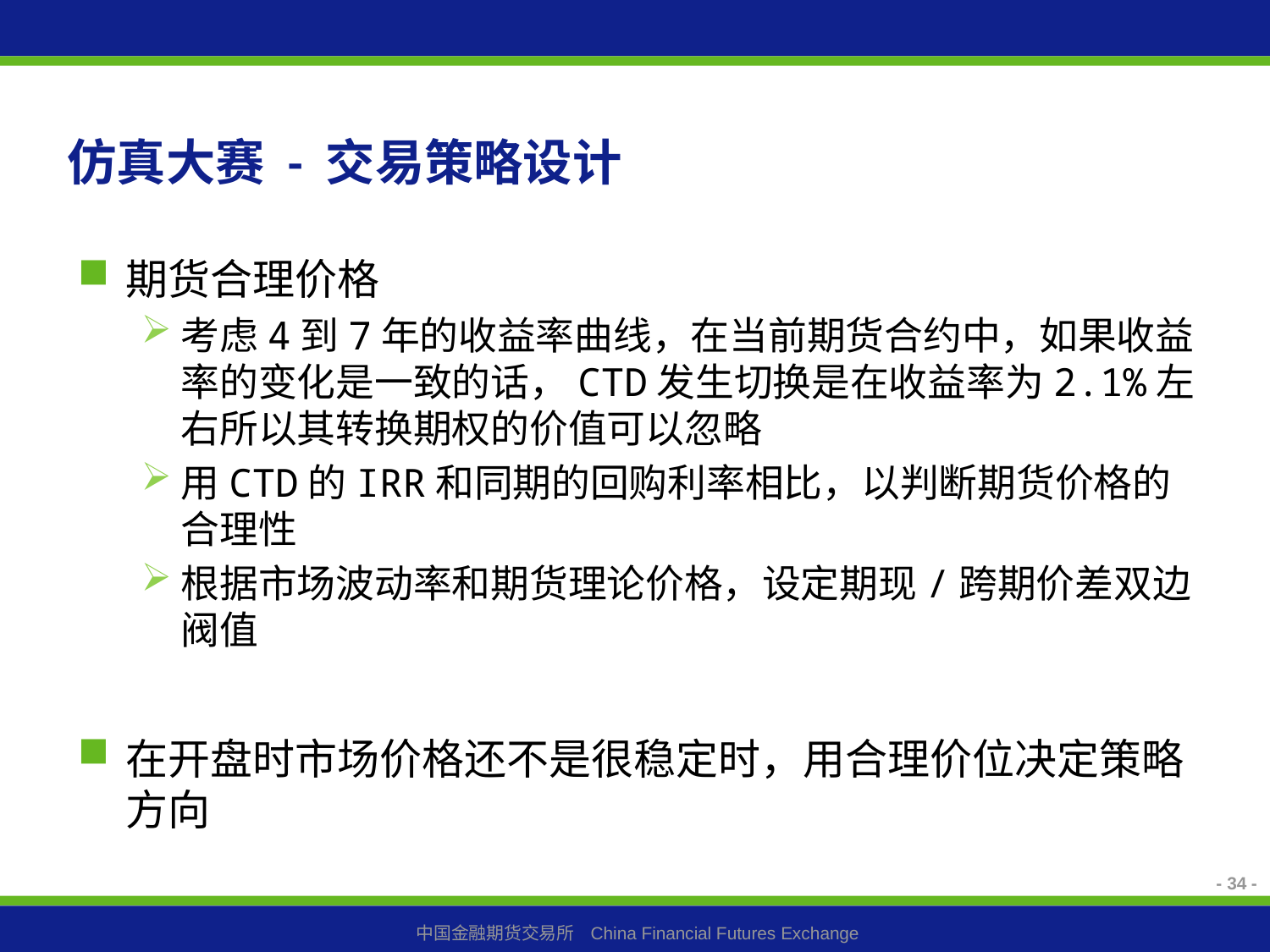

# 仿真大赛 - 交易策略设计
期货合理价格
考虑4到7年的收益率曲线，在当前期货合约中，如果收益率的变化是一致的话，CTD发生切换是在收益率为2.1%左右所以其转换期权的价值可以忽略
用CTD的IRR和同期的回购利率相比，以判断期货价格的合理性
根据市场波动率和期货理论价格，设定期现/跨期价差双边阀值

在开盘时市场价格还不是很稳定时，用合理价位决定策略方向

- 34 -